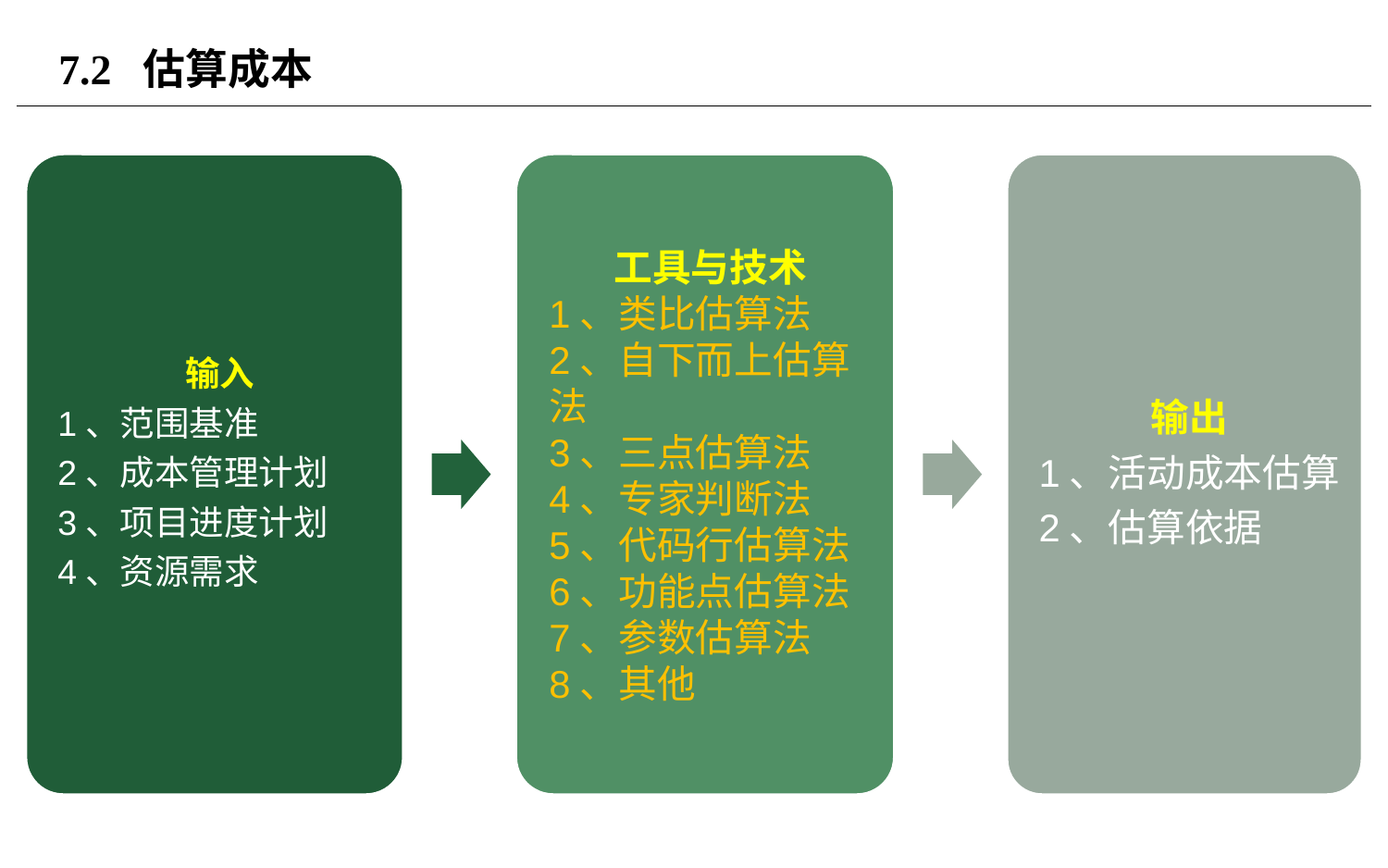

# 7.2  估算成本
输入
1、范围基准
2、成本管理计划
3、项目进度计划
4、资源需求

工具与技术
1、类比估算法
2、自下而上估算法
3、三点估算法
4、专家判断法
5、代码行估算法
6、功能点估算法
7、参数估算法
8、其他

输出
1、活动成本估算
2、估算依据